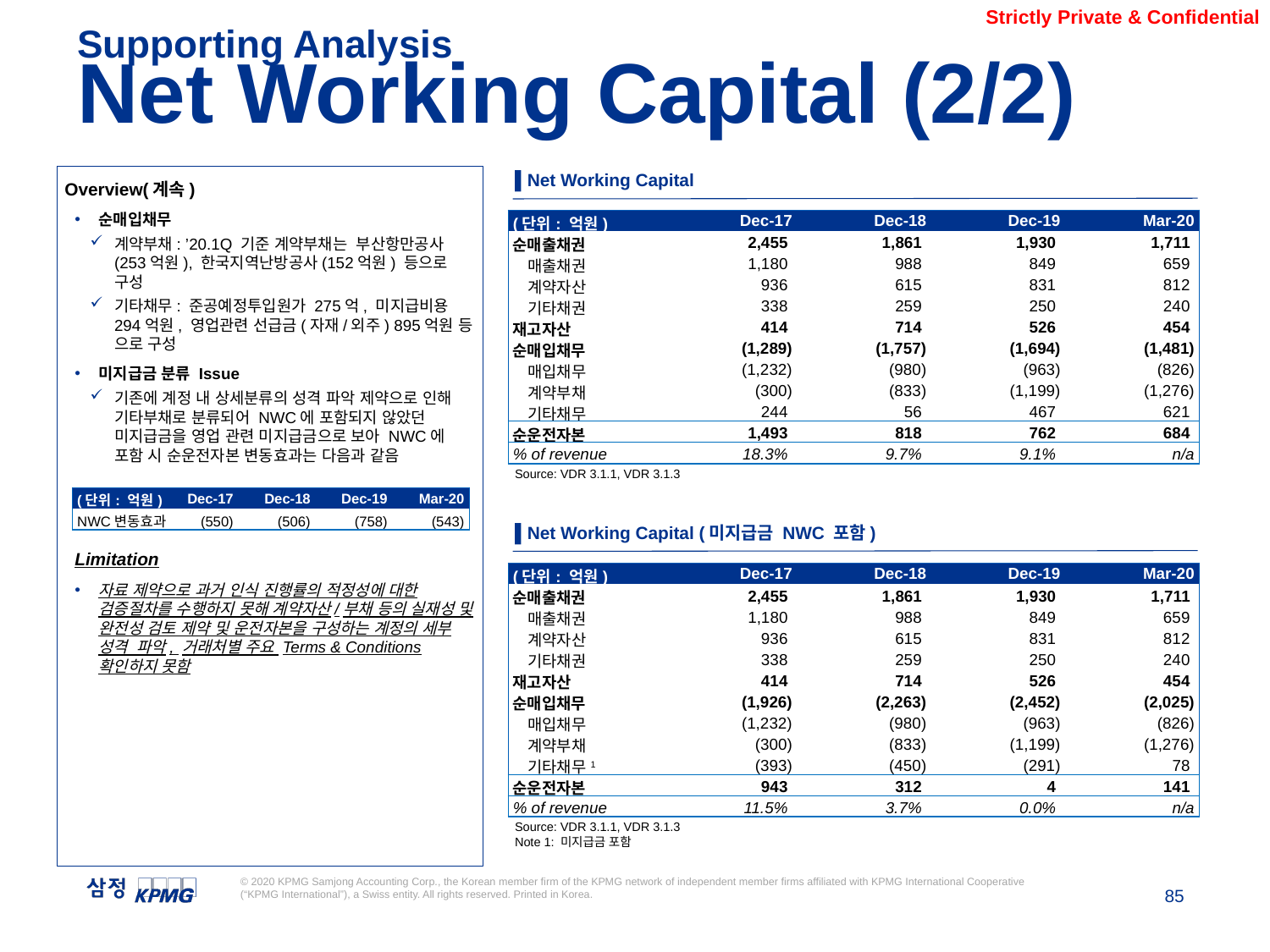

Supporting Analysis
Net Working Capital (2/2)
▌Net Working Capital
Overview(계속)
순매입채무
계약부채: ’20.1Q 기준 계약부채는  부산항만공사(253억원), 한국지역난방공사(152억원) 등으로 구성
기타채무: 준공예정투입원가 275억, 미지급비용 294억원, 영업관련 선급금(자재/외주) 895억원 등 으로 구성
미지급금 분류 Issue
기존에 계정 내 상세분류의 성격 파악 제약으로 인해 기타부채로 분류되어 NWC에 포함되지 않았던 미지급금을 영업 관련 미지급금으로 보아 NWC에 포함 시 순운전자본 변동효과는 다음과 같음

Limitation
자료 제약으로 과거 인식 진행률의 적정성에 대한 검증절차를 수행하지 못해 계약자산/부채 등의 실재성 및 완전성 검토 제약 및 운전자본을 구성하는 계정의 세부 성격  파악, 거래처별 주요 Terms & Conditions 확인하지 못함

| (단위: 억원) | Dec-17 | Dec-18 | Dec-19 | Mar-20 |
| --- | --- | --- | --- | --- |
| 순매출채권 | 2,455 | 1,861 | 1,930 | 1,711 |
| 매출채권 | 1,180 | 988 | 849 | 659 |
| 계약자산 | 936 | 615 | 831 | 812 |
| 기타채권 | 338 | 259 | 250 | 240 |
| 재고자산 | 414 | 714 | 526 | 454 |
| 순매입채무 | (1,289) | (1,757) | (1,694) | (1,481) |
| 매입채무 | (1,232) | (980) | (963) | (826) |
| 계약부채 | (300) | (833) | (1,199) | (1,276) |
| 기타채무 | 244 | 56 | 467 | 621 |
| 순운전자본 | 1,493 | 818 | 762 | 684 |
| % of revenue | 18.3% | 9.7% | 9.1% | n/a |
Source: VDR 3.1.1, VDR 3.1.3
| (단위: 억원) | Dec-17 | Dec-18 | Dec-19 | Mar-20 |
| --- | --- | --- | --- | --- |
| NWC변동효과 | (550) | (506) | (758) | (543) |
▌Net Working Capital (미지급금 NWC 포함)

| (단위: 억원) | Dec-17 | Dec-18 | Dec-19 | Mar-20 |
| --- | --- | --- | --- | --- |
| 순매출채권 | 2,455 | 1,861 | 1,930 | 1,711 |
| 매출채권 | 1,180 | 988 | 849 | 659 |
| 계약자산 | 936 | 615 | 831 | 812 |
| 기타채권 | 338 | 259 | 250 | 240 |
| 재고자산 | 414 | 714 | 526 | 454 |
| 순매입채무 | (1,926) | (2,263) | (2,452) | (2,025) |
| 매입채무 | (1,232) | (980) | (963) | (826) |
| 계약부채 | (300) | (833) | (1,199) | (1,276) |
| 기타채무1 | (393) | (450) | (291) | 78 |
| 순운전자본 | 943 | 312 | 4 | 141 |
| % of revenue | 11.5% | 3.7% | 0.0% | n/a |
Source: VDR 3.1.1, VDR 3.1.3
Note 1: 미지급금 포함